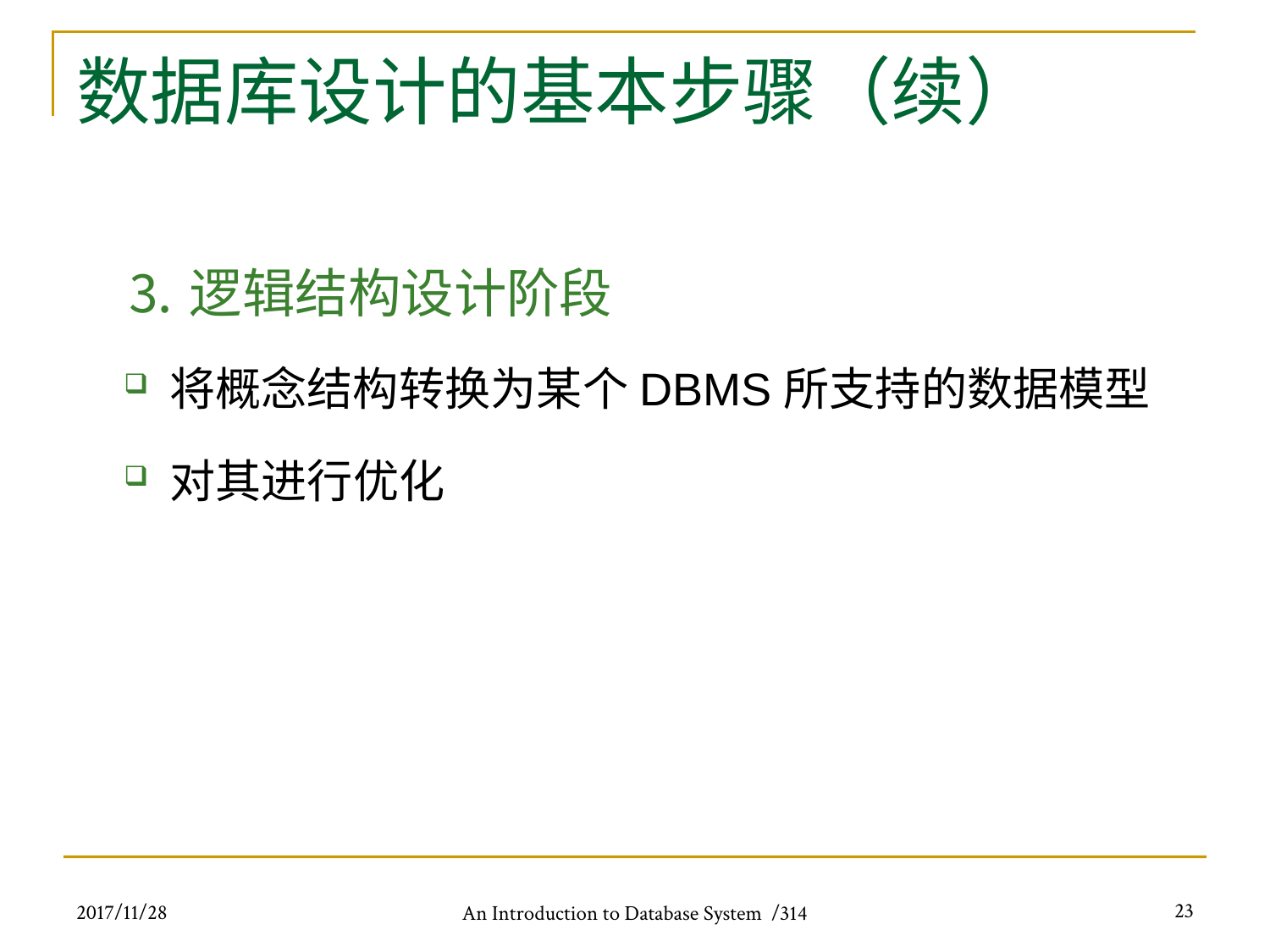

# 数据库设计的基本步骤（续）
	⒊逻辑结构设计阶段
将概念结构转换为某个DBMS所支持的数据模型
对其进行优化

2017/11/28
23
An Introduction to Database System  /314